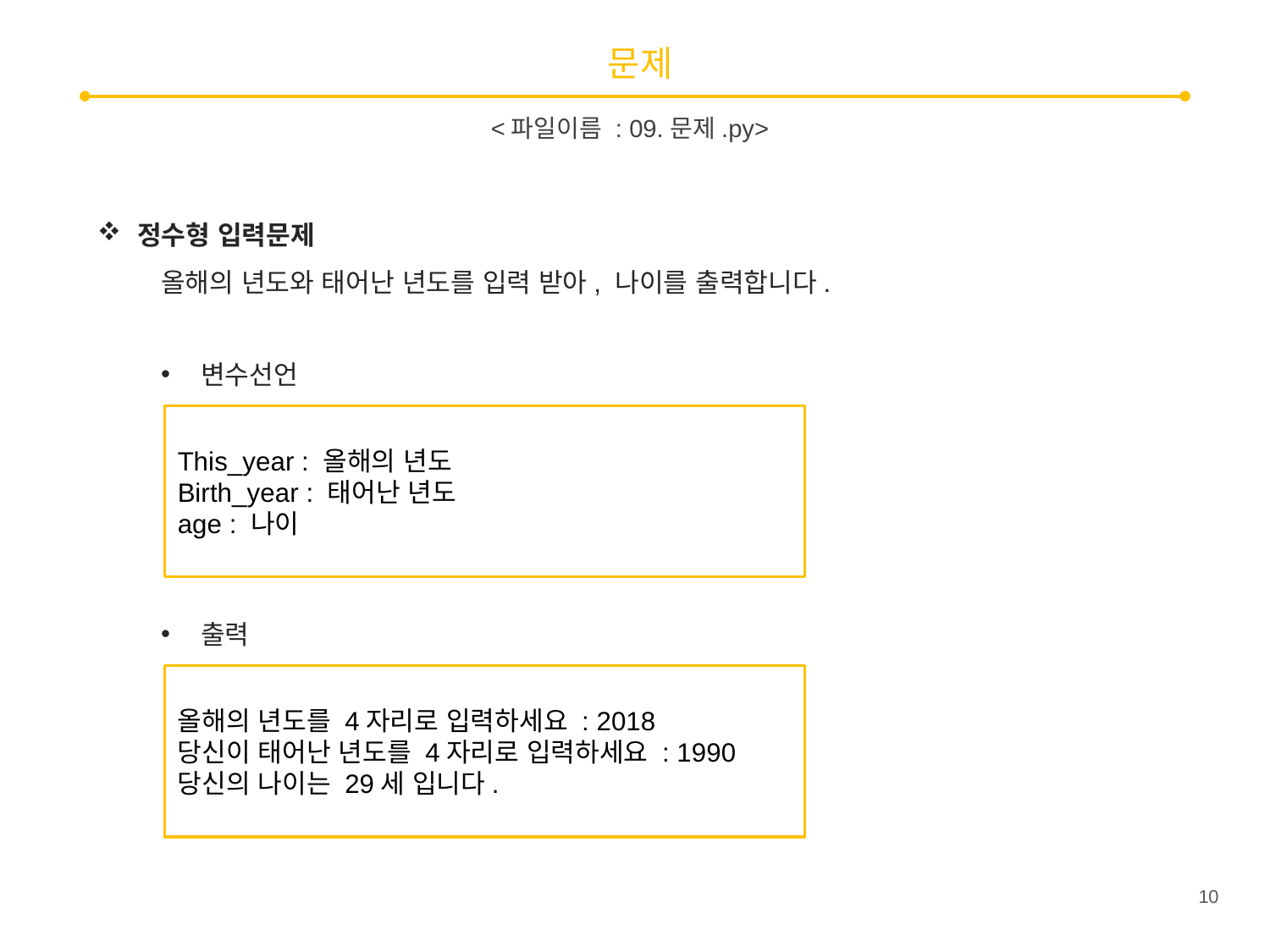

# 문제
<파일이름 : 09.문제.py>
정수형 입력문제
올해의 년도와 태어난 년도를 입력 받아, 나이를 출력합니다.
변수선언

This_year : 올해의 년도
Birth_year : 태어난 년도
age : 나이

출력

올해의 년도를 4자리로 입력하세요 : 2018
당신이 태어난 년도를 4자리로 입력하세요 : 1990
당신의 나이는 29세 입니다.